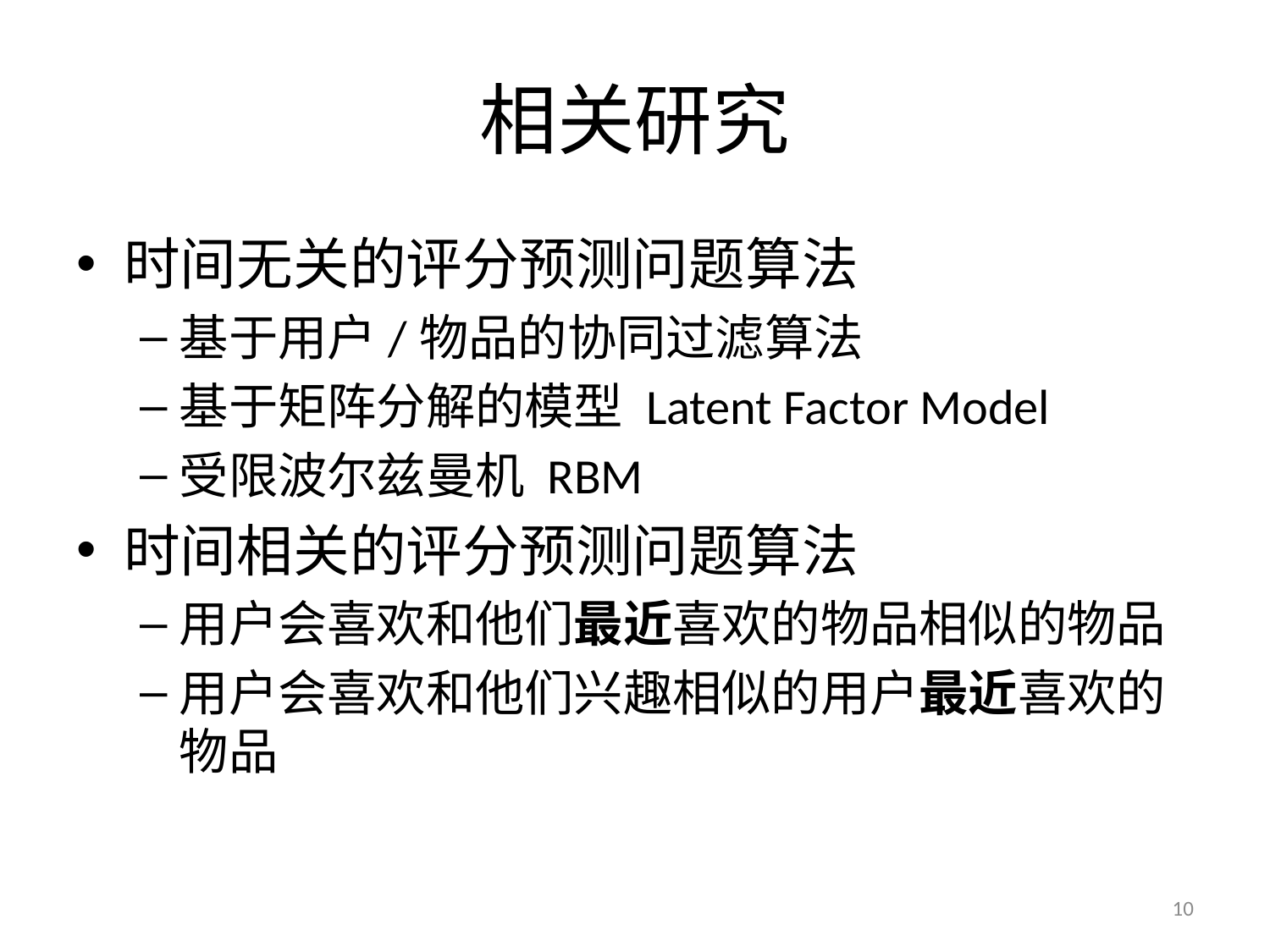

# 相关研究
时间无关的评分预测问题算法
基于用户/物品的协同过滤算法
基于矩阵分解的模型 Latent Factor Model
受限波尔兹曼机 RBM
时间相关的评分预测问题算法
用户会喜欢和他们最近喜欢的物品相似的物品
用户会喜欢和他们兴趣相似的用户最近喜欢的物品
10